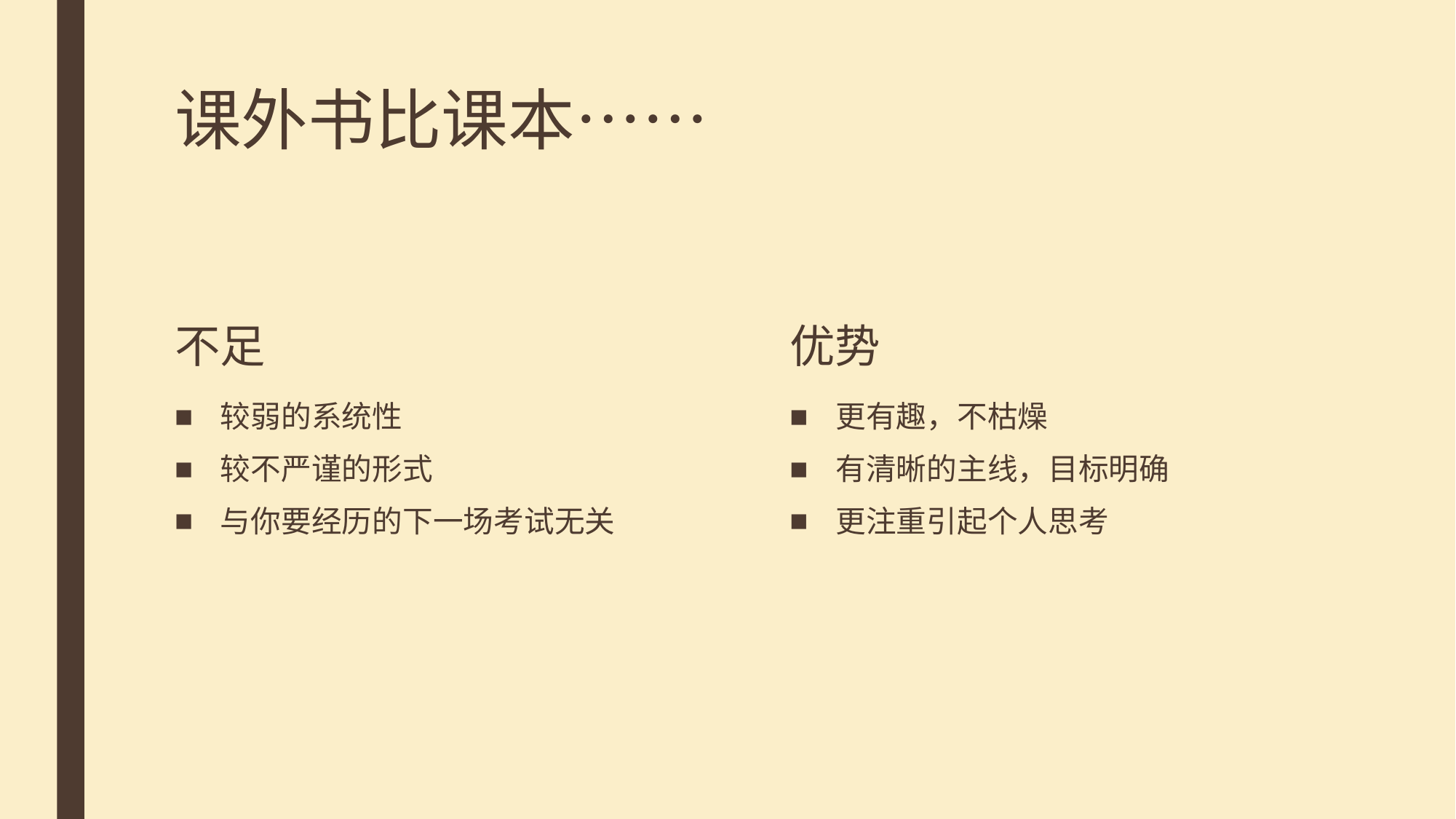

# 课外书比课本……
不足
优势
较弱的系统性
较不严谨的形式
与你要经历的下一场考试无关
更有趣，不枯燥
有清晰的主线，目标明确
更注重引起个人思考